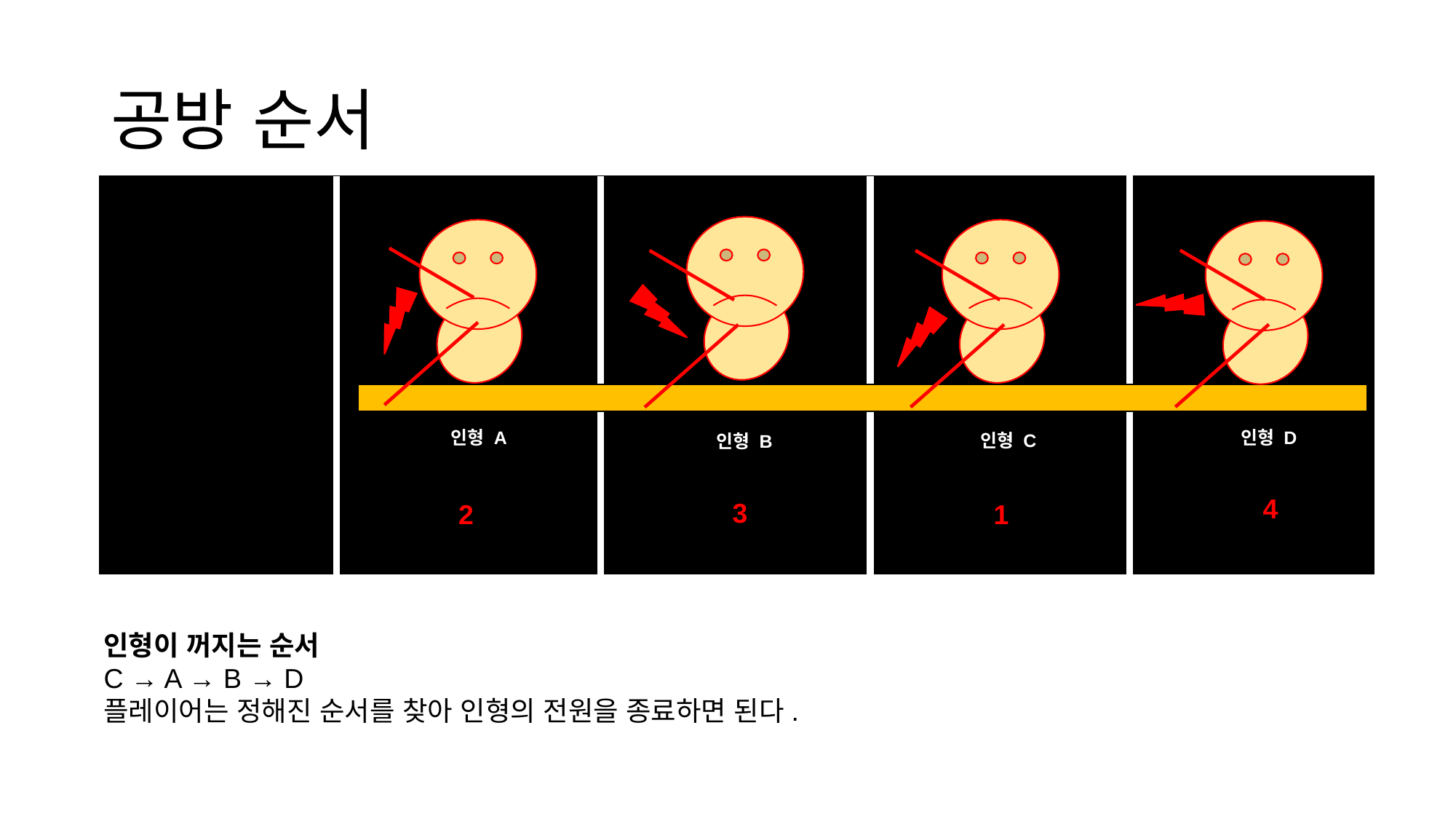

# 공방 순서

1층 계단
인형 A
인형 D
인형 C
인형 B
탈출구
4
3
2
1
인형이 꺼지는 순서
C → A → B → D
플레이어는 정해진 순서를 찾아 인형의 전원을 종료하면 된다.